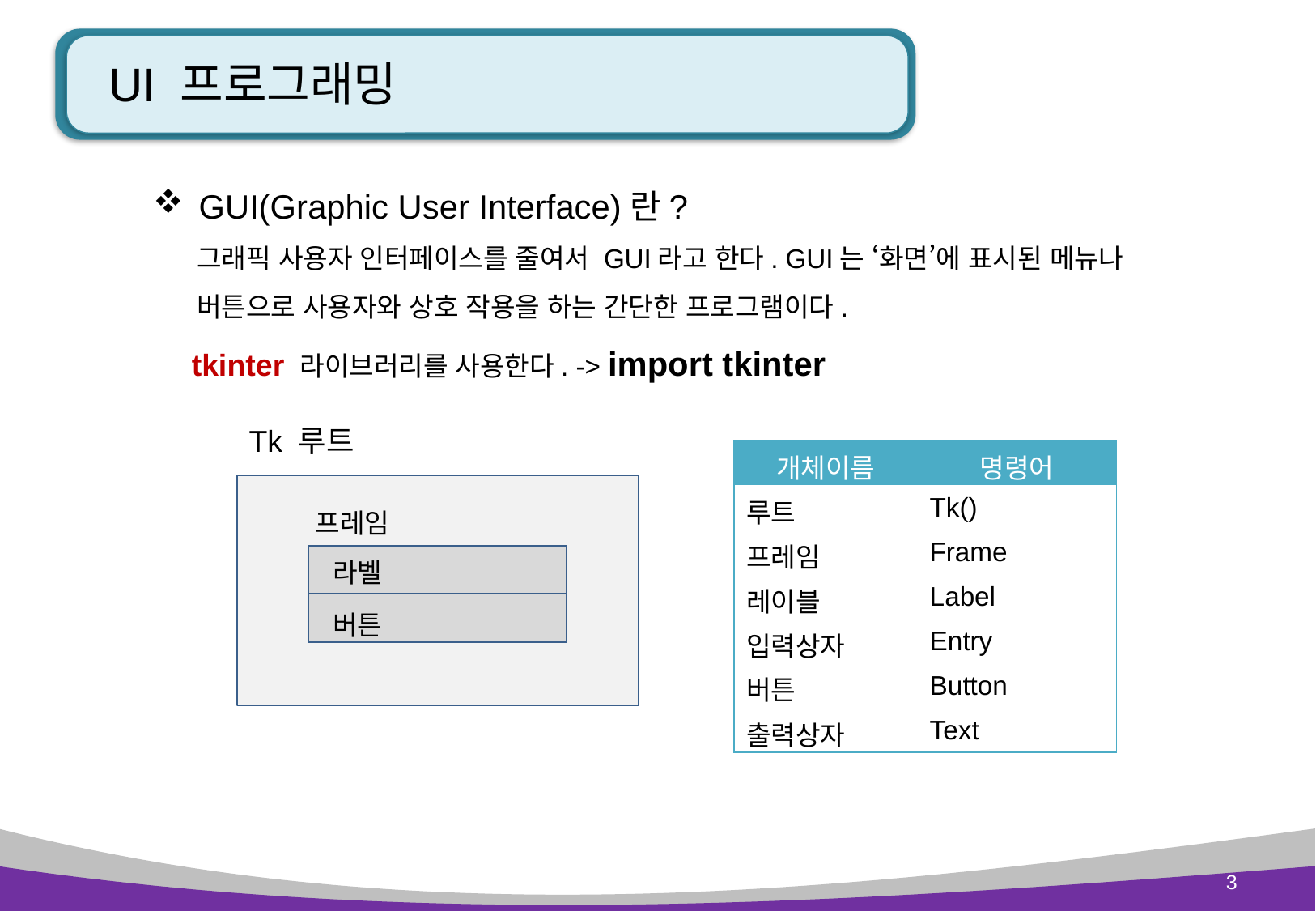

# UI 프로그래밍
GUI(Graphic User Interface)란?
     그래픽 사용자 인터페이스를 줄여서 GUI라고 한다. GUI는 ‘화면’에 표시된 메뉴나
     버튼으로 사용자와 상호 작용을 하는 간단한 프로그램이다.
     tkinter 라이브러리를 사용한다. -> import tkinter

Tk 루트
| 개체이름 | 명령어 |
| --- | --- |
| 루트 | Tk() |
| 프레임 | Frame |
| 레이블 | Label |
| 입력상자 | Entry |
| 버튼 | Button |
| 출력상자 | Text |

프레임

라벨

버튼
3